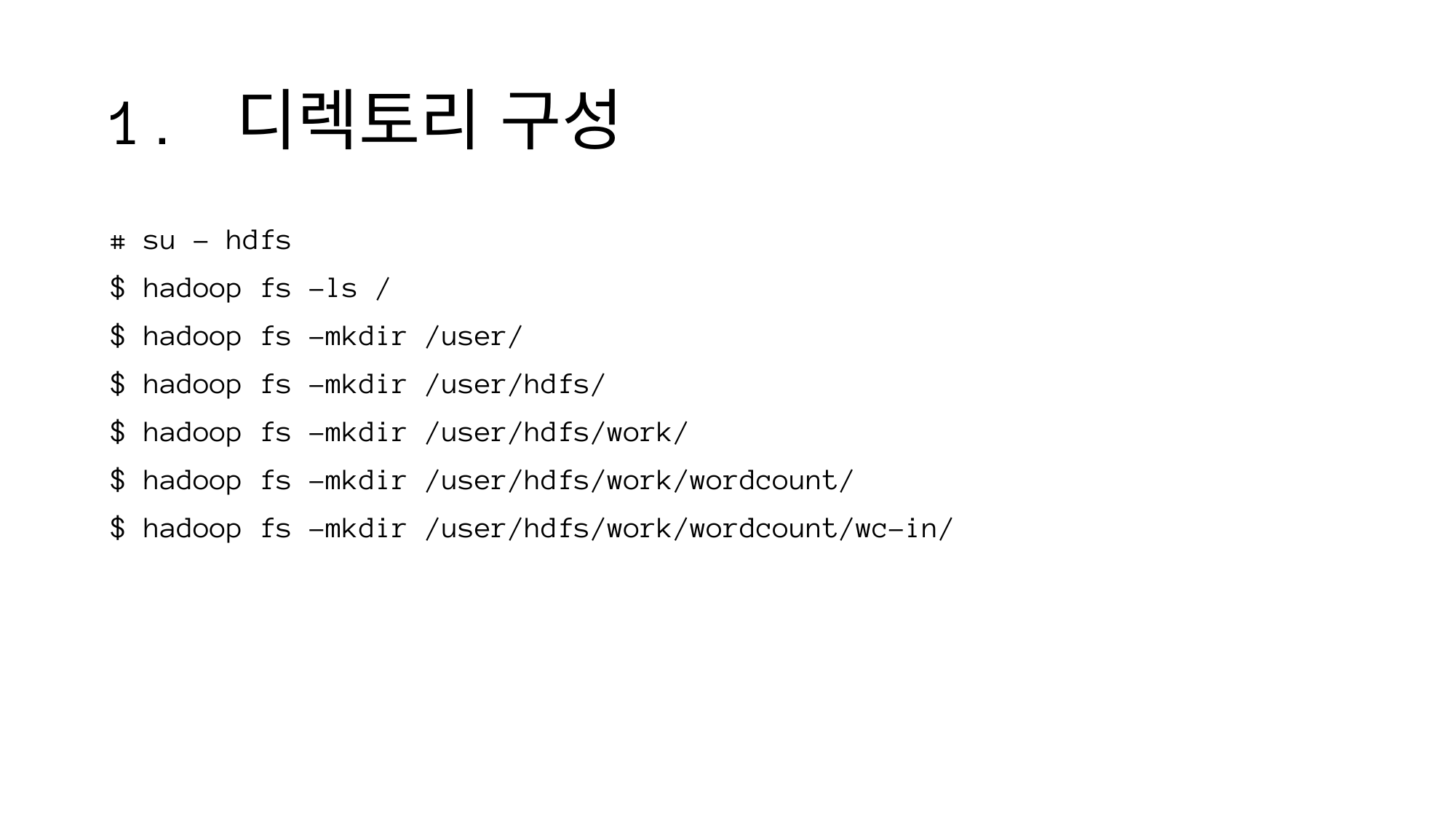

# 1. 디렉토리 구성
# su - hdfs
$ hadoop fs -ls /
$ hadoop fs -mkdir /user/
$ hadoop fs -mkdir /user/hdfs/
$ hadoop fs -mkdir /user/hdfs/work/
$ hadoop fs -mkdir /user/hdfs/work/wordcount/
$ hadoop fs -mkdir /user/hdfs/work/wordcount/wc-in/